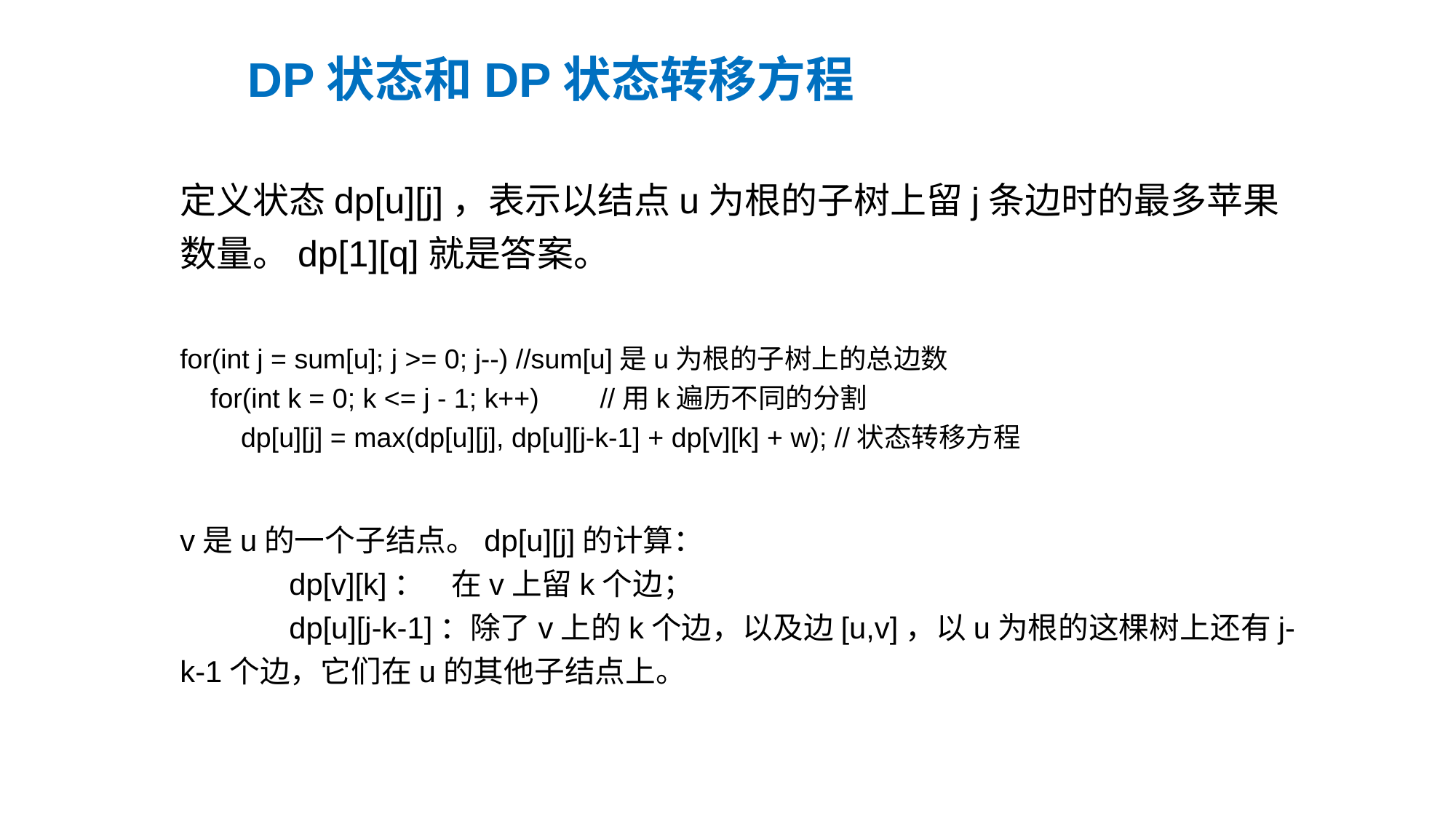

# DP状态和DP状态转移方程
定义状态dp[u][j]，表示以结点u为根的子树上留j条边时的最多苹果数量。dp[1][q]就是答案。

for(int j = sum[u]; j >= 0; j--) //sum[u]是u为根的子树上的总边数
    for(int k = 0; k <= j - 1; k++)        //用k遍历不同的分割
        dp[u][j] = max(dp[u][j], dp[u][j-k-1] + dp[v][k] + w); //状态转移方程

v是u的一个子结点。dp[u][j]的计算：
	dp[v][k]：    在v上留k个边；
	dp[u][j-k-1]：除了v上的k个边，以及边[u,v]，以u为根的这棵树上还有j-k-1个边，它们在u的其他子结点上。